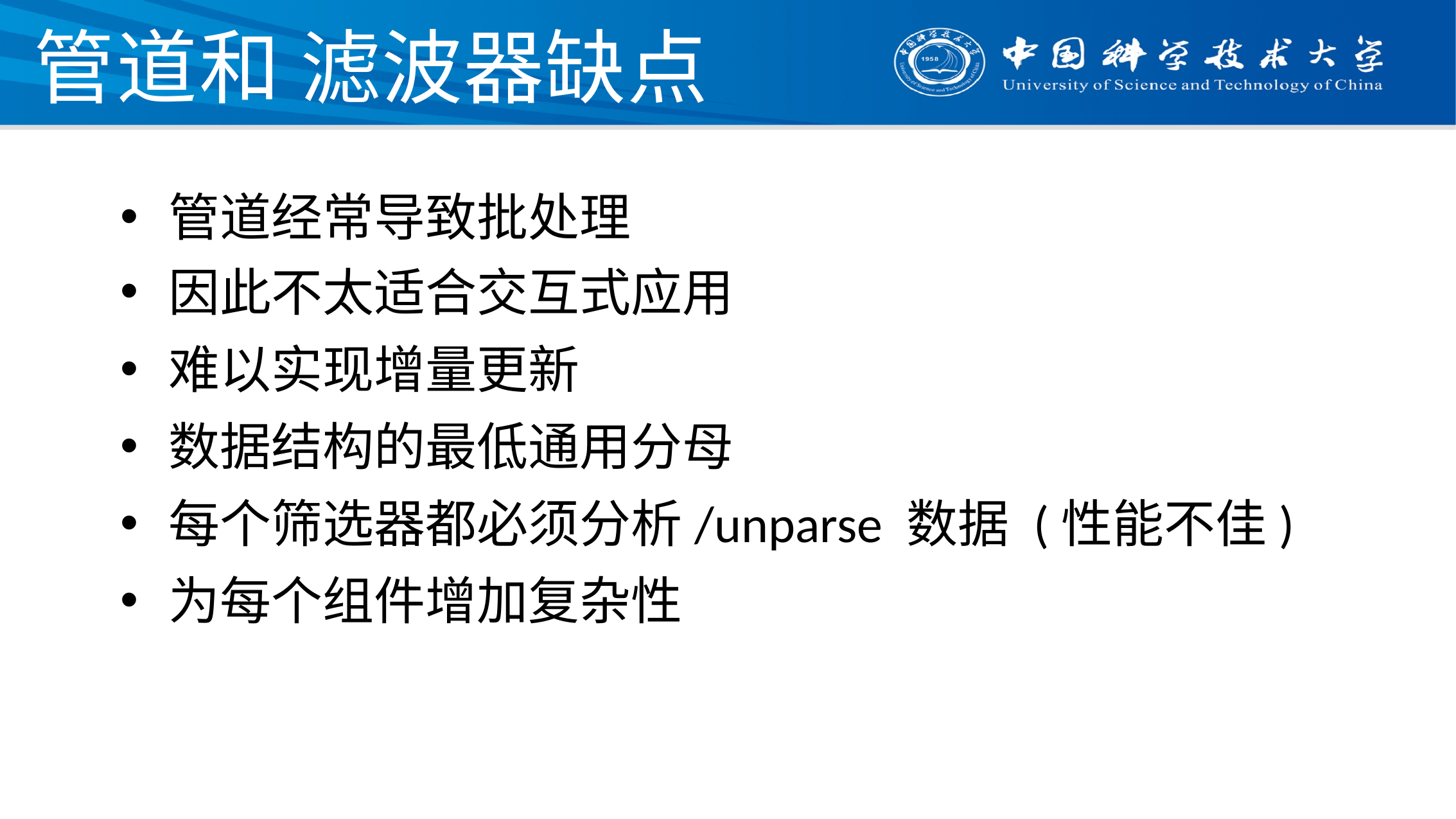

# 管道和 滤波器缺点
管道经常导致批处理
因此不太适合交互式应用
难以实现增量更新
数据结构的最低通用分母
每个筛选器都必须分析/unparse 数据 (性能不佳)
为每个组件增加复杂性